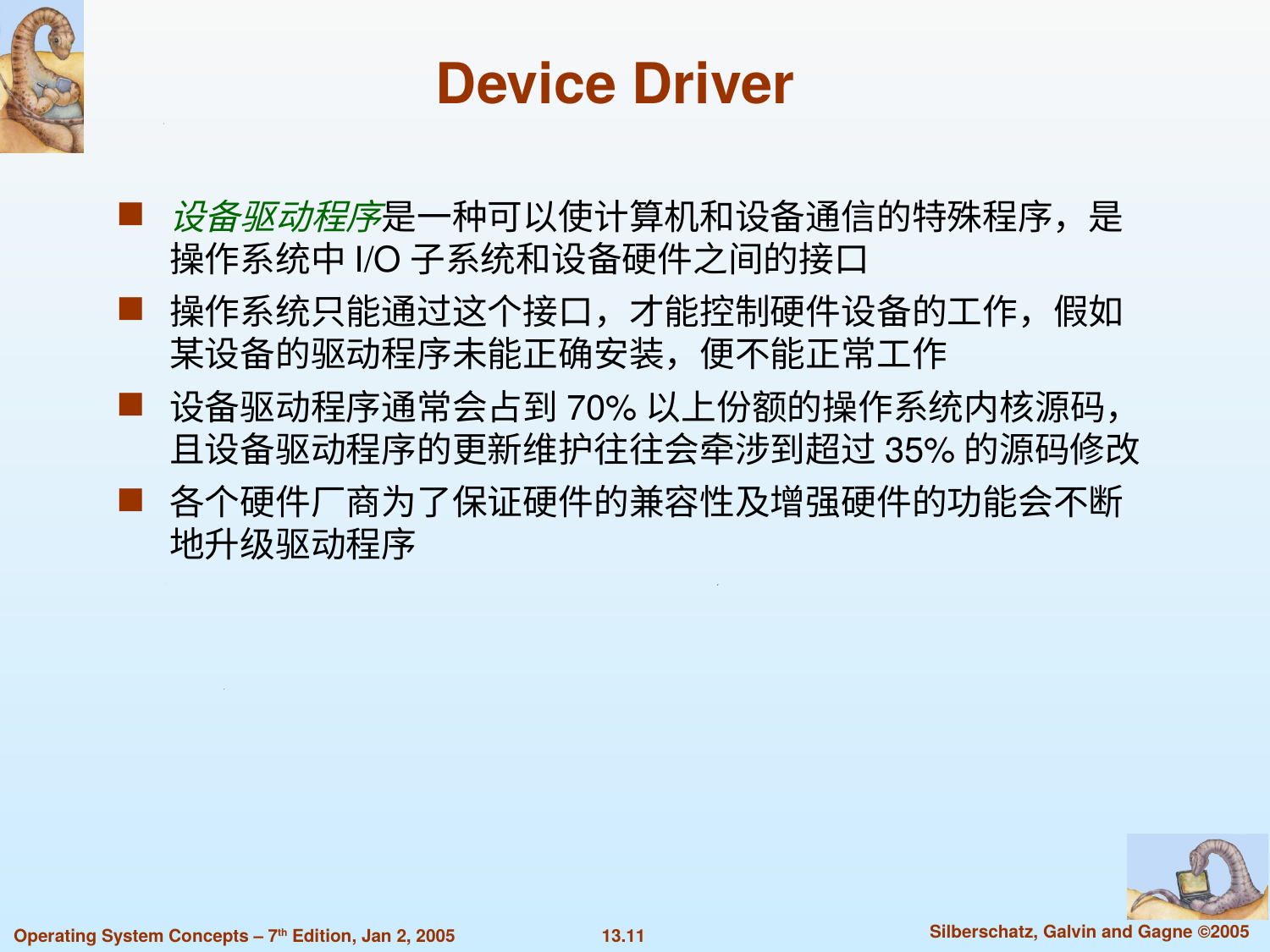

Device Driver
设备驱动程序是一种可以使计算机和设备通信的特殊程序，是操作系统中I/O子系统和设备硬件之间的接口
操作系统只能通过这个接口，才能控制硬件设备的工作，假如某设备的驱动程序未能正确安装，便不能正常工作
设备驱动程序通常会占到70%以上份额的操作系统内核源码，且设备驱动程序的更新维护往往会牵涉到超过35%的源码修改
各个硬件厂商为了保证硬件的兼容性及增强硬件的功能会不断地升级驱动程序